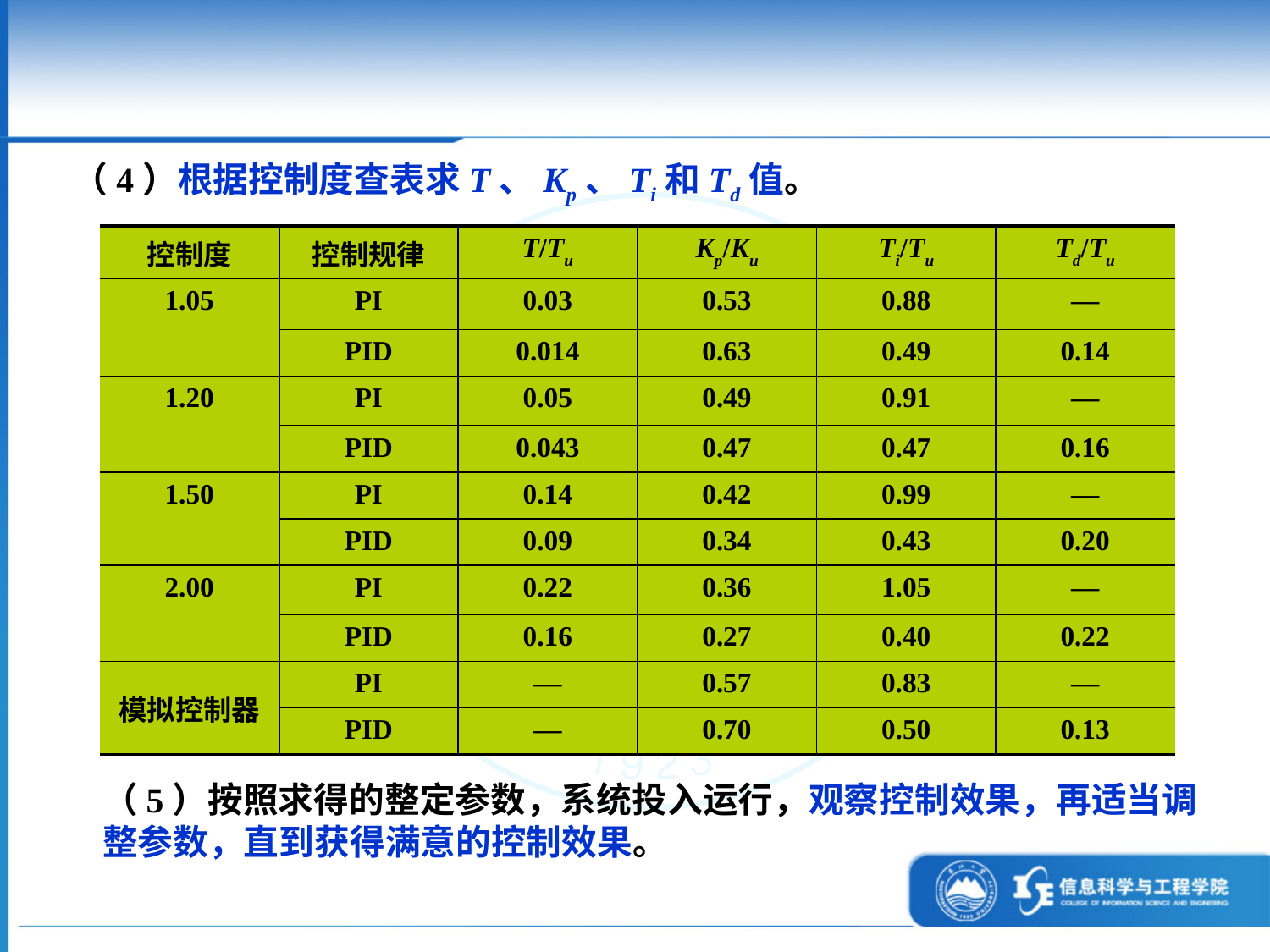

（4）根据控制度查表求T、Kp、Ti和Td值。

| 控制度 | 控制规律 | T/Tu | Kp/Ku | Ti/Tu | Td/Tu |
| --- | --- | --- | --- | --- | --- |
| 1.05 | PI | 0.03 | 0.53 | 0.88 | — |
|  | PID | 0.014 | 0.63 | 0.49 | 0.14 |
| 1.20 | PI | 0.05 | 0.49 | 0.91 | — |
|  | PID | 0.043 | 0.47 | 0.47 | 0.16 |
| 1.50 | PI | 0.14 | 0.42 | 0.99 | — |
|  | PID | 0.09 | 0.34 | 0.43 | 0.20 |
| 2.00 | PI | 0.22 | 0.36 | 1.05 | — |
|  | PID | 0.16 | 0.27 | 0.40 | 0.22 |
| 模拟控制器 | PI | — | 0.57 | 0.83 | — |
|  | PID | — | 0.70 | 0.50 | 0.13 |
（5）按照求得的整定参数，系统投入运行，观察控制效果，再适当调整参数，直到获得满意的控制效果。